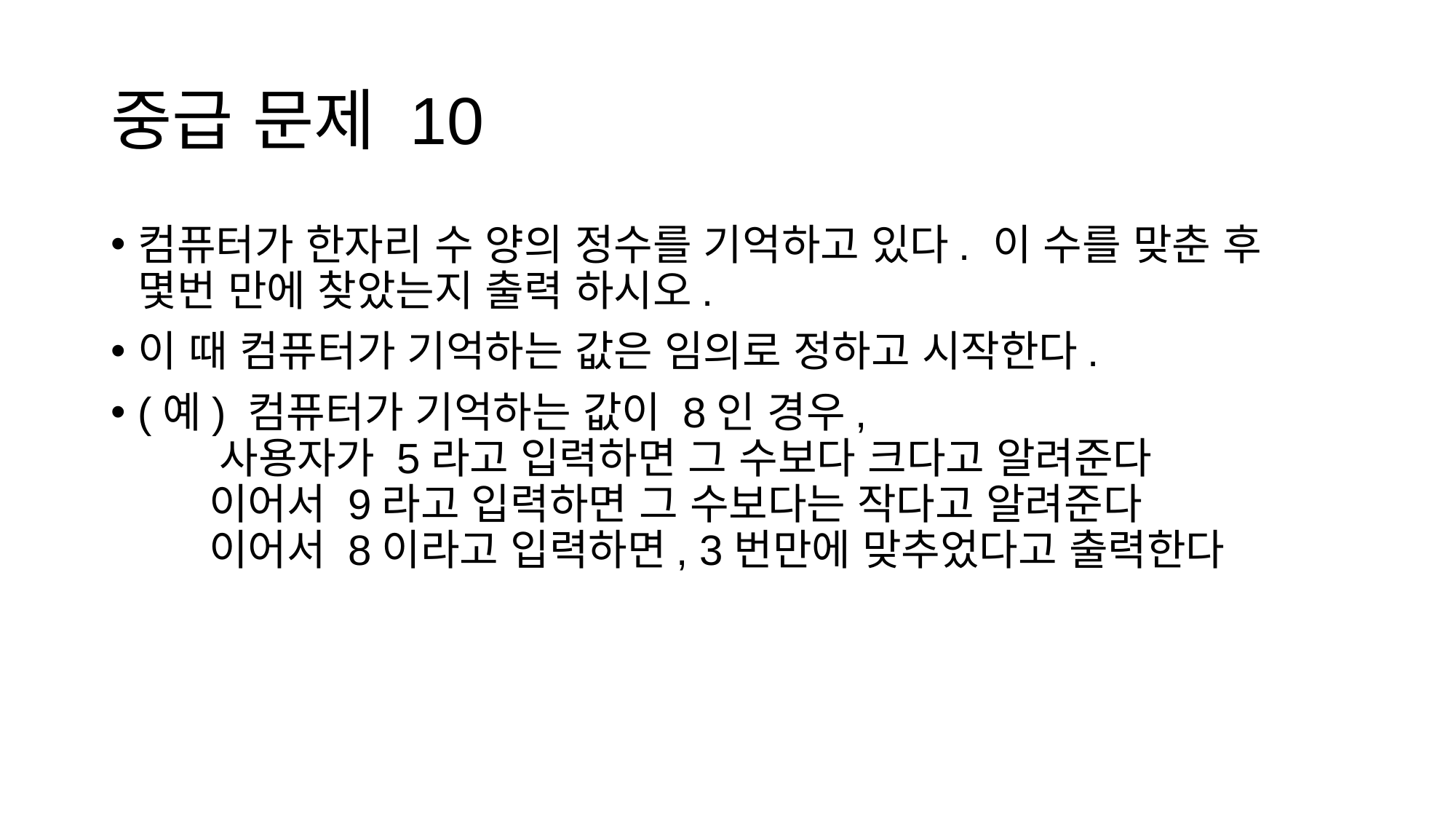

# 중급 문제 10
컴퓨터가 한자리 수 양의 정수를 기억하고 있다. 이 수를 맞춘 후 몇번 만에 찾았는지 출력 하시오.
이 때 컴퓨터가 기억하는 값은 임의로 정하고 시작한다.
(예) 컴퓨터가 기억하는 값이 8인 경우,
      사용자가 5라고 입력하면 그 수보다 크다고 알려준다
      이어서 9라고 입력하면 그 수보다는 작다고 알려준다
      이어서 8이라고 입력하면, 3번만에 맞추었다고 출력한다